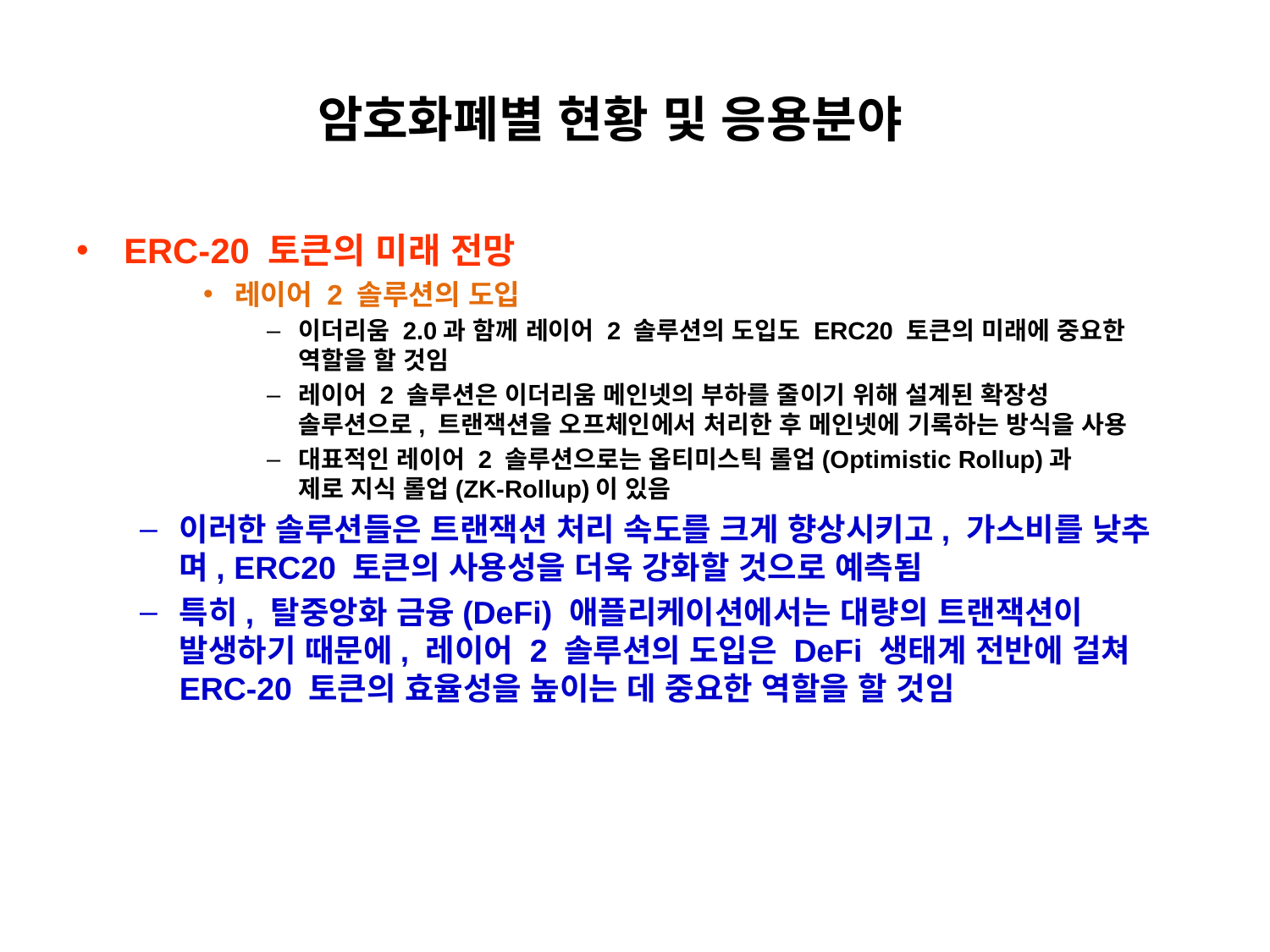

# 암호화폐별 현황 및 응용분야
ERC-20 토큰의 미래 전망
레이어 2 솔루션의 도입
이더리움 2.0과 함께 레이어 2 솔루션의 도입도 ERC20 토큰의 미래에 중요한 역할을 할 것임
레이어 2 솔루션은 이더리움 메인넷의 부하를 줄이기 위해 설계된 확장성
솔루션으로, 트랜잭션을 오프체인에서 처리한 후 메인넷에 기록하는 방식을 사용
대표적인 레이어 2 솔루션으로는 옵티미스틱 롤업(Optimistic Rollup)과
제로 지식 롤업(ZK-Rollup)이 있음
이러한 솔루션들은 트랜잭션 처리 속도를 크게 향상시키고, 가스비를 낮추며, ERC20 토큰의 사용성을 더욱 강화할 것으로 예측됨
특히, 탈중앙화 금융(DeFi) 애플리케이션에서는 대량의 트랜잭션이
발생하기 때문에, 레이어 2 솔루션의 도입은 DeFi 생태계 전반에 걸쳐 ERC-20 토큰의 효율성을 높이는 데 중요한 역할을 할 것임